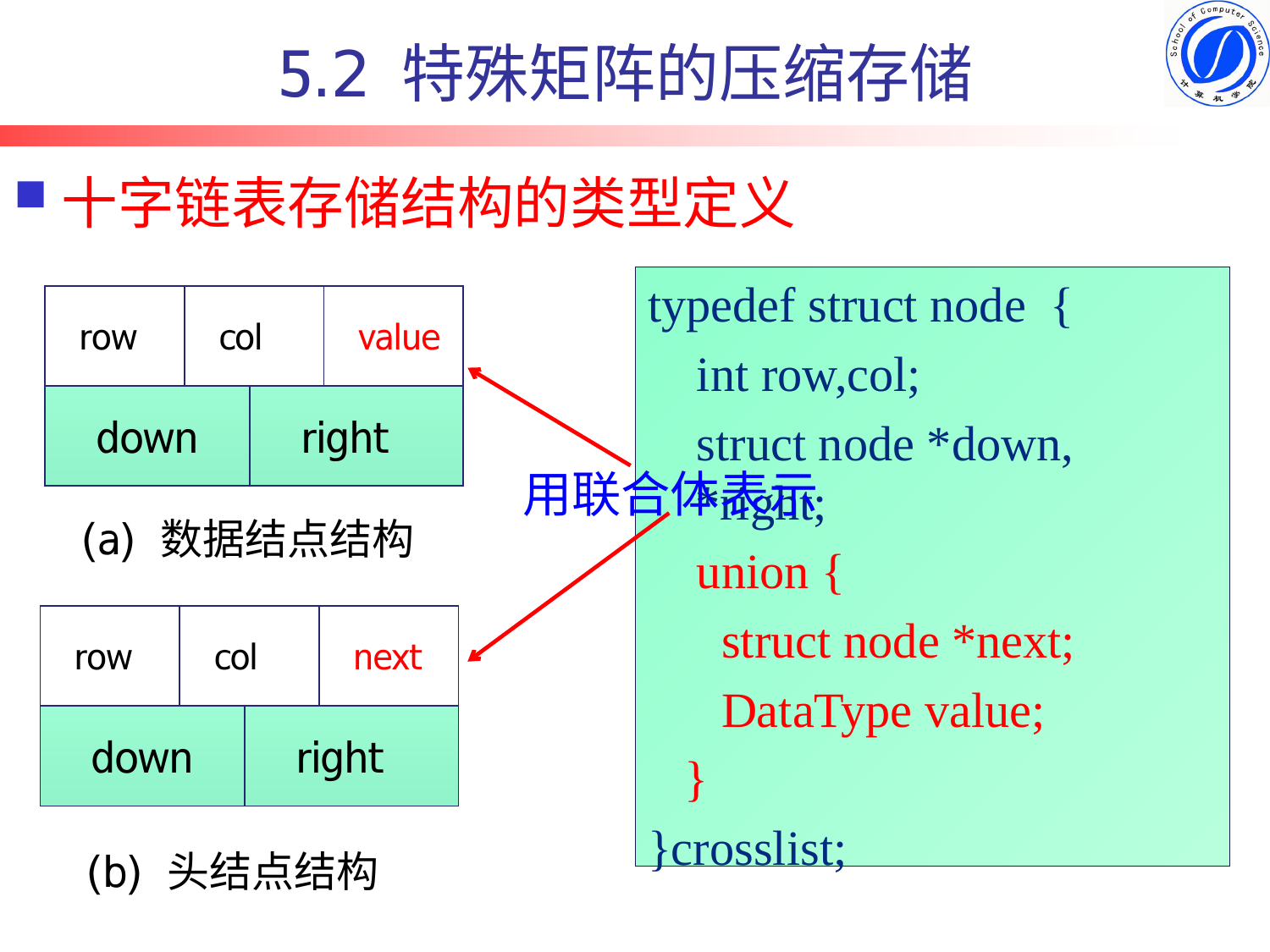

5.2 特殊矩阵的压缩存储
十字链表存储结构的类型定义
typedef struct node  {
    int row,col;
    struct node *down, *right;
    union {
      struct node *next;
      DataType value;
   }
}crosslist;

  row
  col
  value
   down
   right
 (a) 数据结点结构
  row
  col
  next
   down
   right
 (b) 头结点结构
用联合体表示